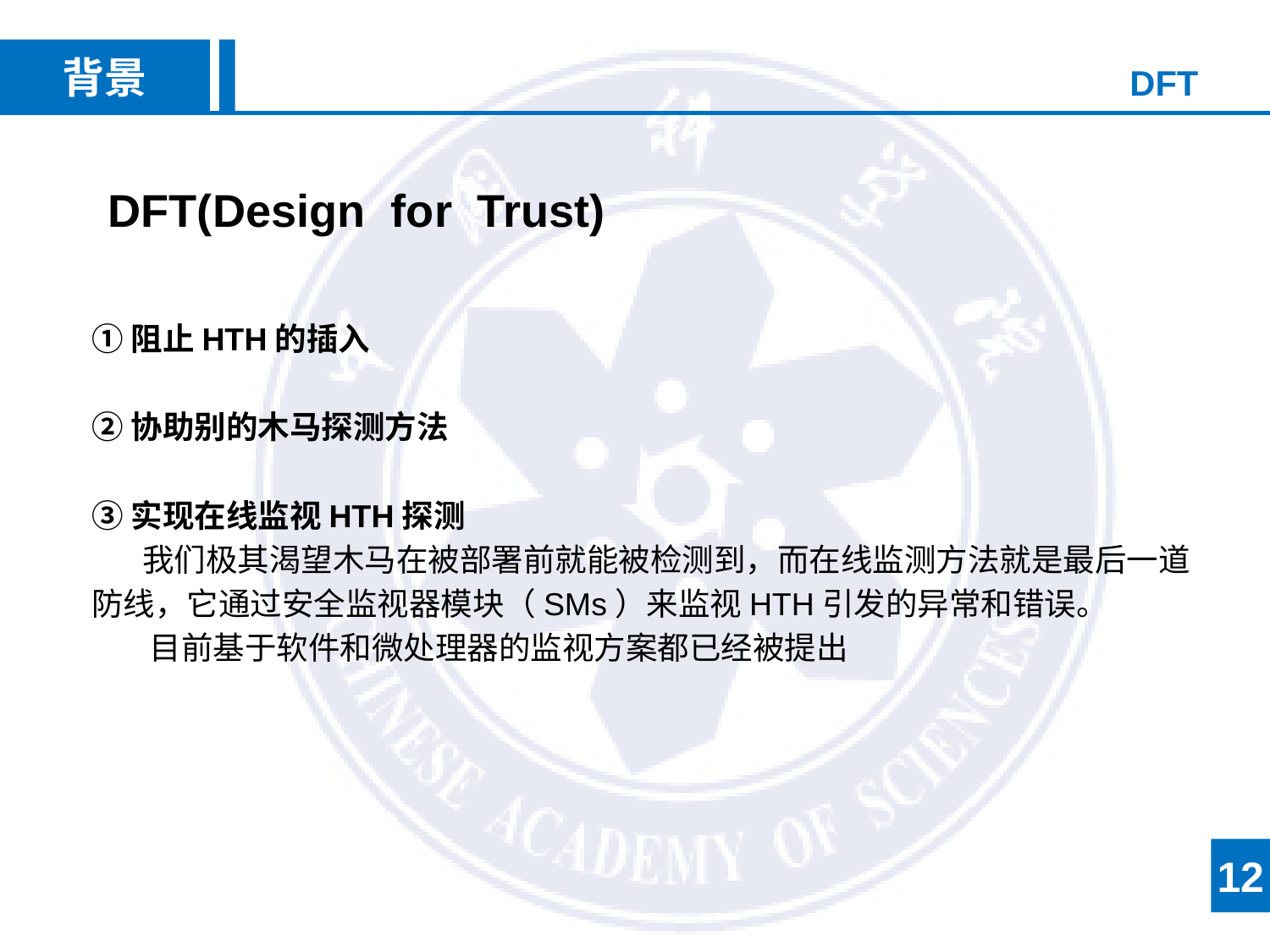

背景

DFT
DFT(Design  for  Trust)
①阻止HTH的插入

②协助别的木马探测方法

③实现在线监视HTH探测
      我们极其渴望木马在被部署前就能被检测到，而在线监测方法就是最后一道防线，它通过安全监视器模块（SMs）来监视HTH引发的异常和错误。
       目前基于软件和微处理器的监视方案都已经被提出
12